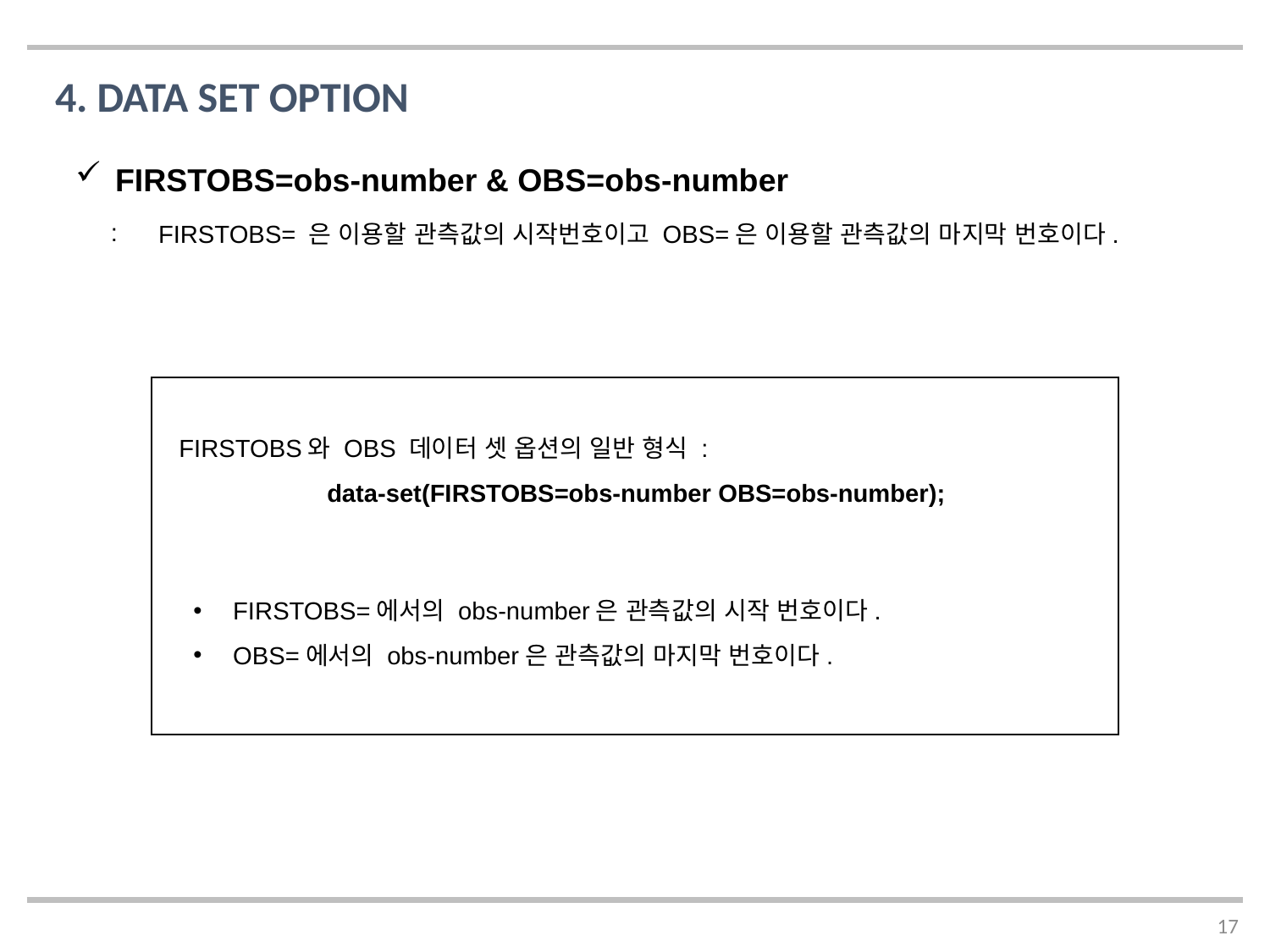

4. DATA SET OPTION
FIRSTOBS=obs-number & OBS=obs-number
FIRSTOBS= 은 이용할 관측값의 시작번호이고 OBS=은 이용할 관측값의 마지막 번호이다.

FIRSTOBS와 OBS 데이터 셋 옵션의 일반 형식 :
	   data-set(FIRSTOBS=obs-number OBS=obs-number);
FIRSTOBS=에서의 obs-number은 관측값의 시작 번호이다.
OBS=에서의 obs-number은 관측값의 마지막 번호이다.